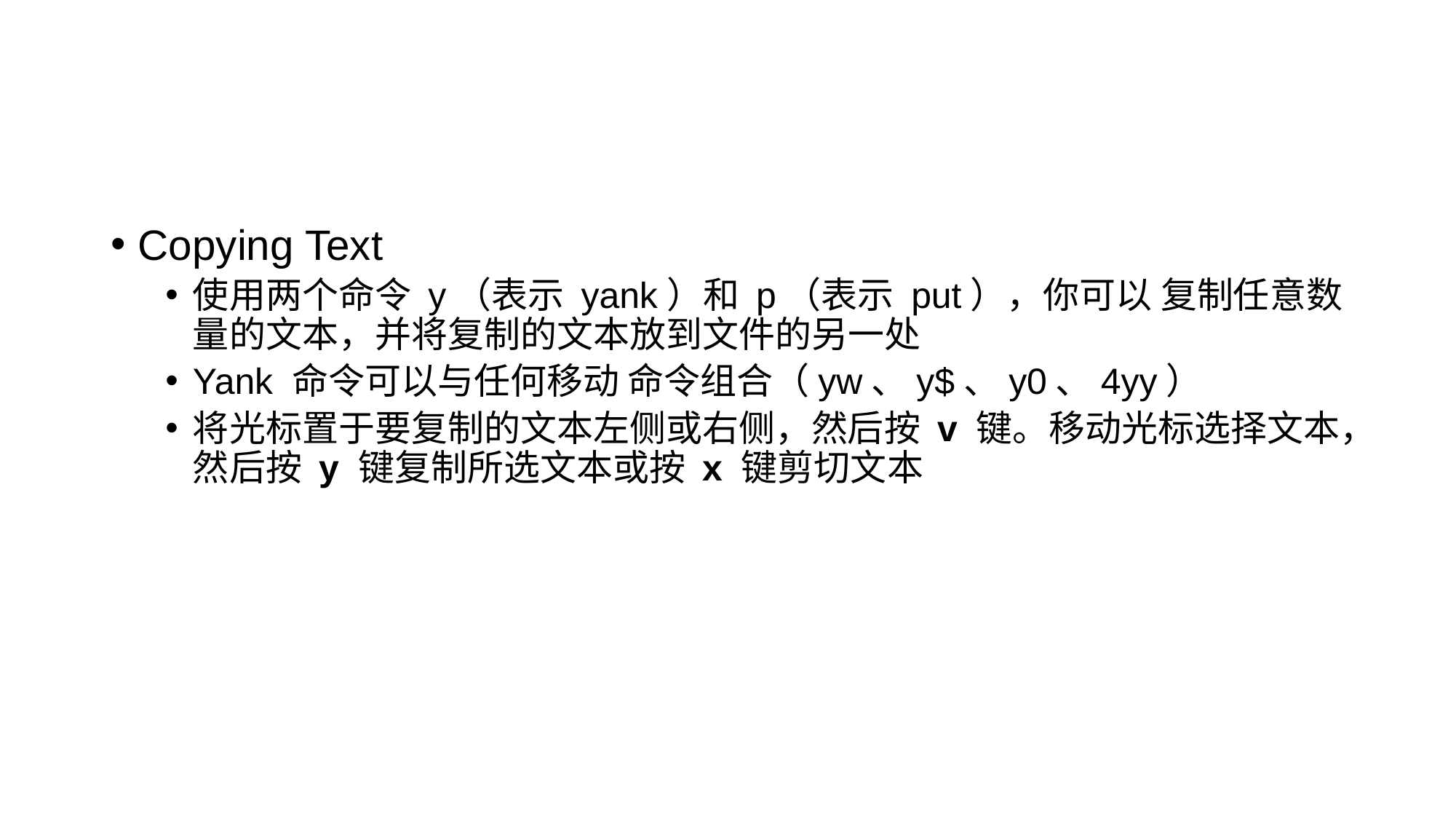

#
Copying Text
使用两个命令 y（表示 yank）和 p（表示 put），你可以 复制任意数量的文本，并将复制的文本放到文件的另一处
Yank 命令可以与任何移动 命令组合（yw、y$、y0、4yy）
将光标置于要复制的文本左侧或右侧，然后按 v 键。移动光标选择文本，然后按 y 键复制所选文本或按 x 键剪切文本